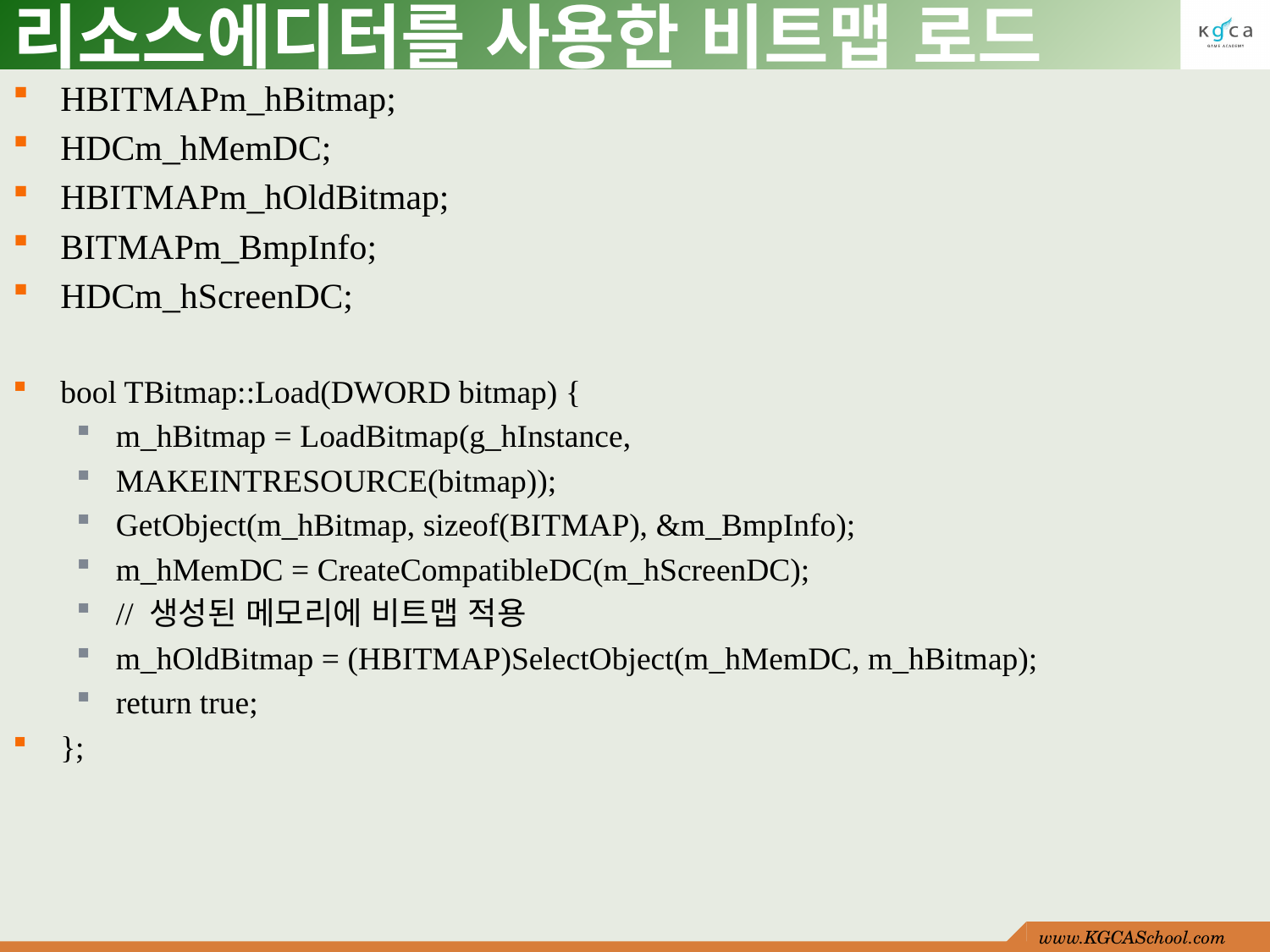

# 리소스에디터를 사용한 비트맵 로드
HBITMAPm_hBitmap;
HDCm_hMemDC;
HBITMAPm_hOldBitmap;
BITMAPm_BmpInfo;
HDCm_hScreenDC;

bool TBitmap::Load(DWORD bitmap) {
m_hBitmap = LoadBitmap(g_hInstance,
MAKEINTRESOURCE(bitmap));
GetObject(m_hBitmap, sizeof(BITMAP), &m_BmpInfo);
m_hMemDC = CreateCompatibleDC(m_hScreenDC);
// 생성된 메모리에 비트맵 적용
m_hOldBitmap = (HBITMAP)SelectObject(m_hMemDC, m_hBitmap);
return true;
};